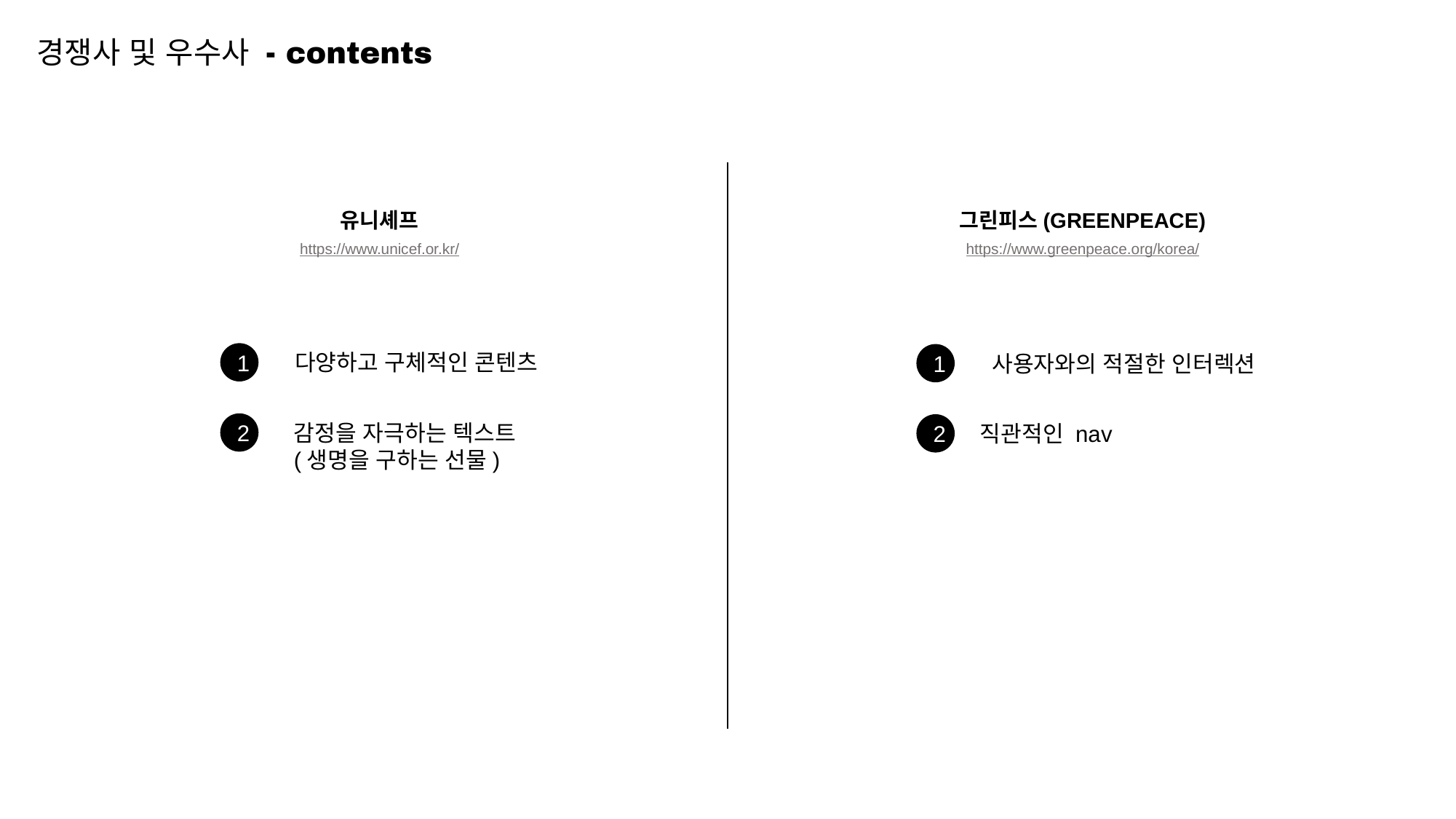

경쟁사 및 우수사 - contents
유니셰프
그린피스(GREENPEACE)
https://www.unicef.or.kr/
https://www.greenpeace.org/korea/
다양하고 구체적인 콘텐츠
1
사용자와의 적절한 인터렉션
1
감정을 자극하는 텍스트
(생명을 구하는 선물)
2
직관적인 nav
2